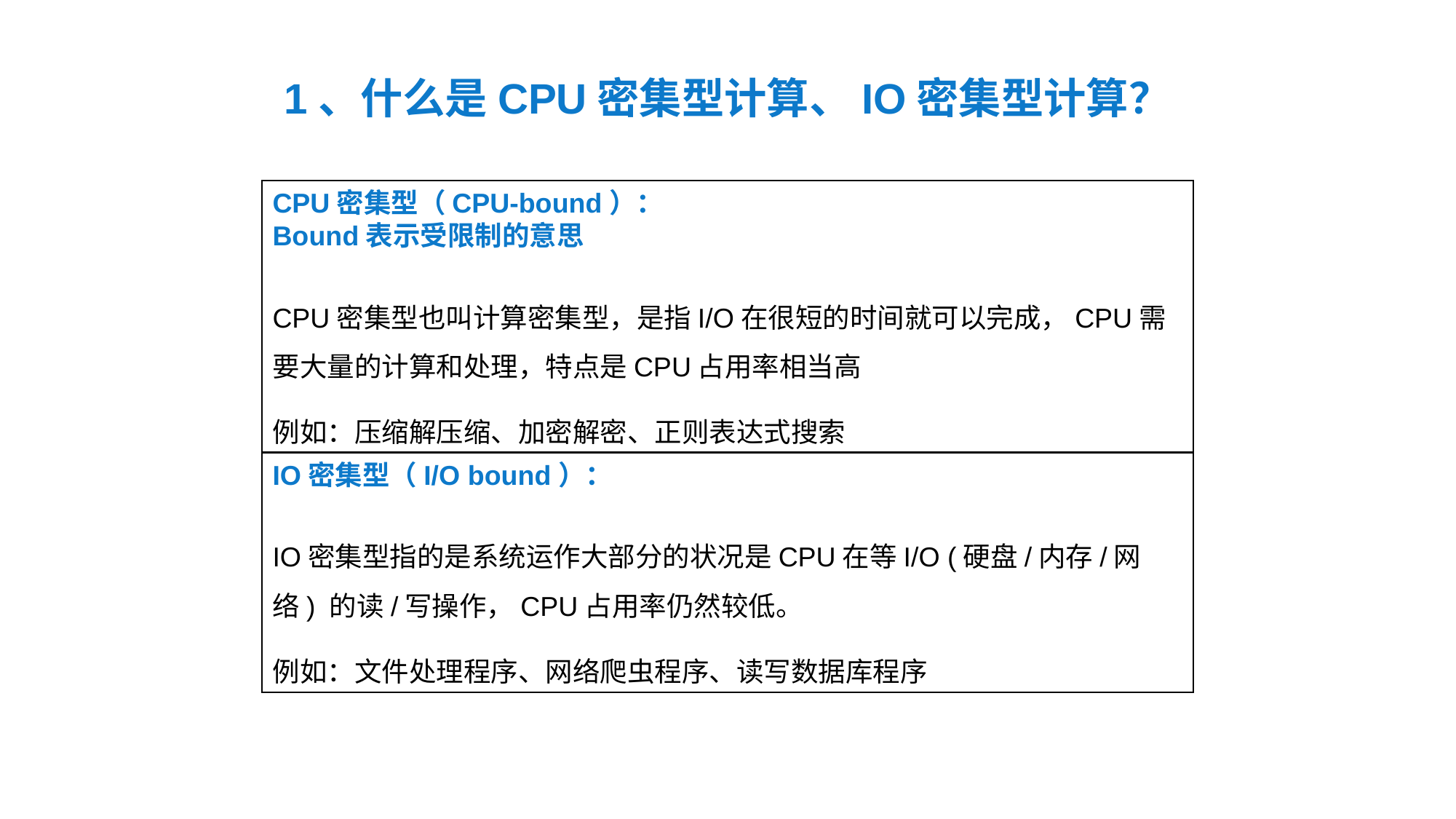

1、什么是CPU密集型计算、IO密集型计算？
CPU密集型（CPU-bound）：
Bound表示受限制的意思

CPU密集型也叫计算密集型，是指I/O在很短的时间就可以完成，CPU需要大量的计算和处理，特点是CPU占用率相当高

例如：压缩解压缩、加密解密、正则表达式搜索
IO密集型（I/O bound）：

IO密集型指的是系统运作大部分的状况是CPU在等I/O (硬盘/内存/网络) 的读/写操作，CPU占用率仍然较低。

例如：文件处理程序、网络爬虫程序、读写数据库程序